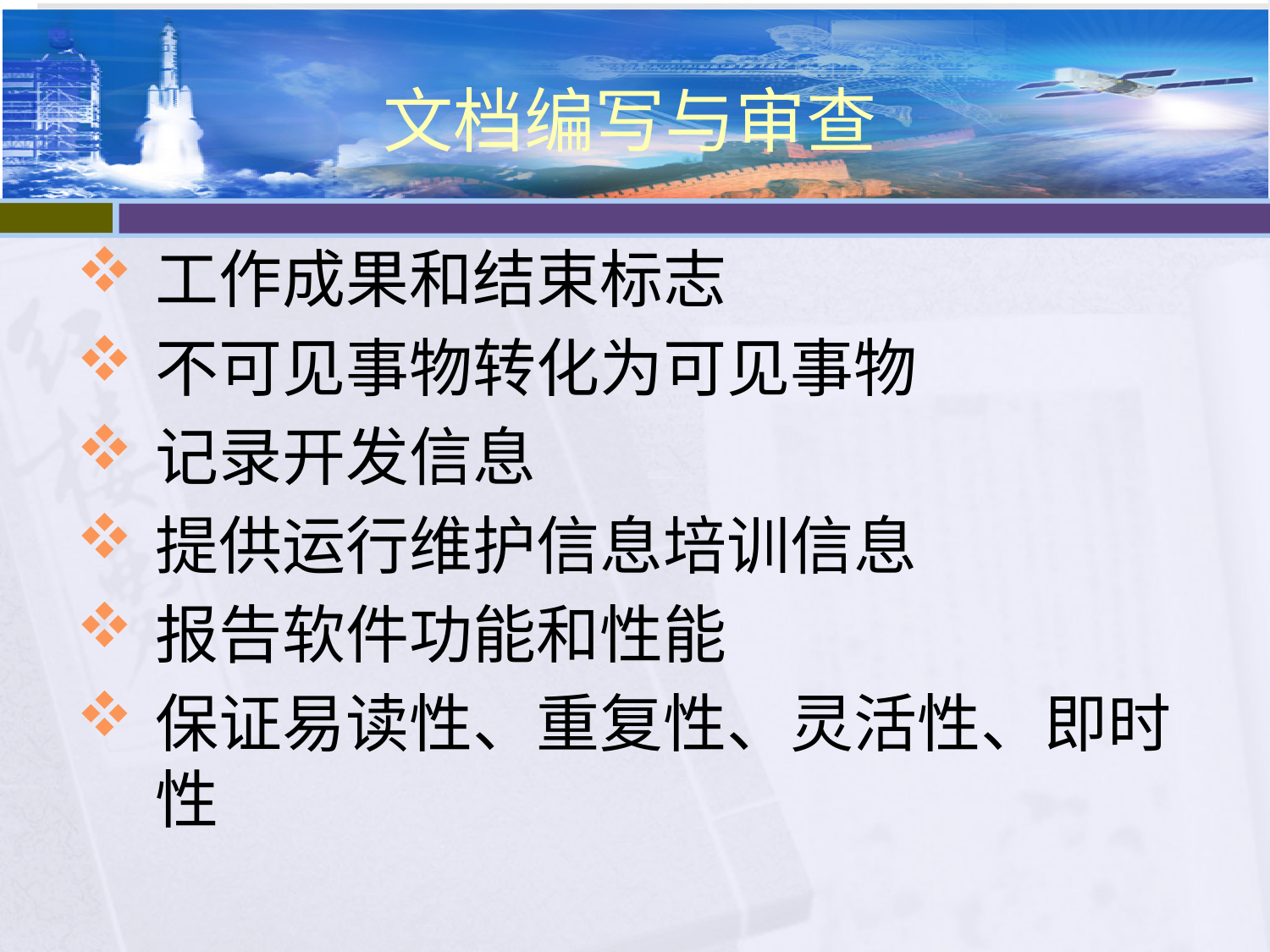

# 文档编写与审查

工作成果和结束标志
不可见事物转化为可见事物
记录开发信息
提供运行维护信息培训信息
报告软件功能和性能
保证易读性、重复性、灵活性、即时性